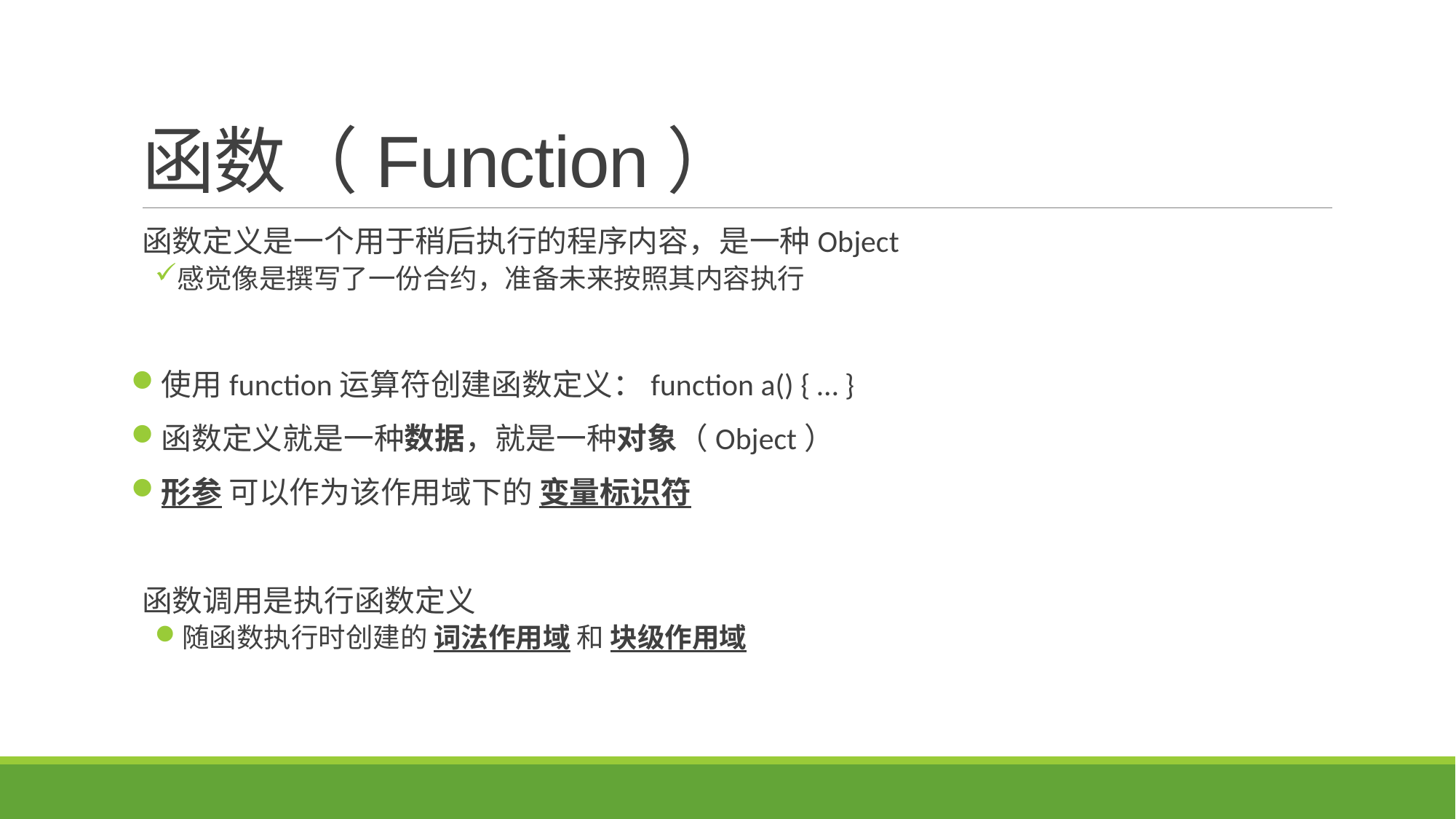

# 函数（Function）
函数定义是一个用于稍后执行的程序内容，是一种Object
感觉像是撰写了一份合约，准备未来按照其内容执行

使用function运算符创建函数定义：function a() { … }
函数定义就是一种数据，就是一种对象（Object）
形参 可以作为该作用域下的 变量标识符

函数调用是执行函数定义
随函数执行时创建的 词法作用域 和 块级作用域